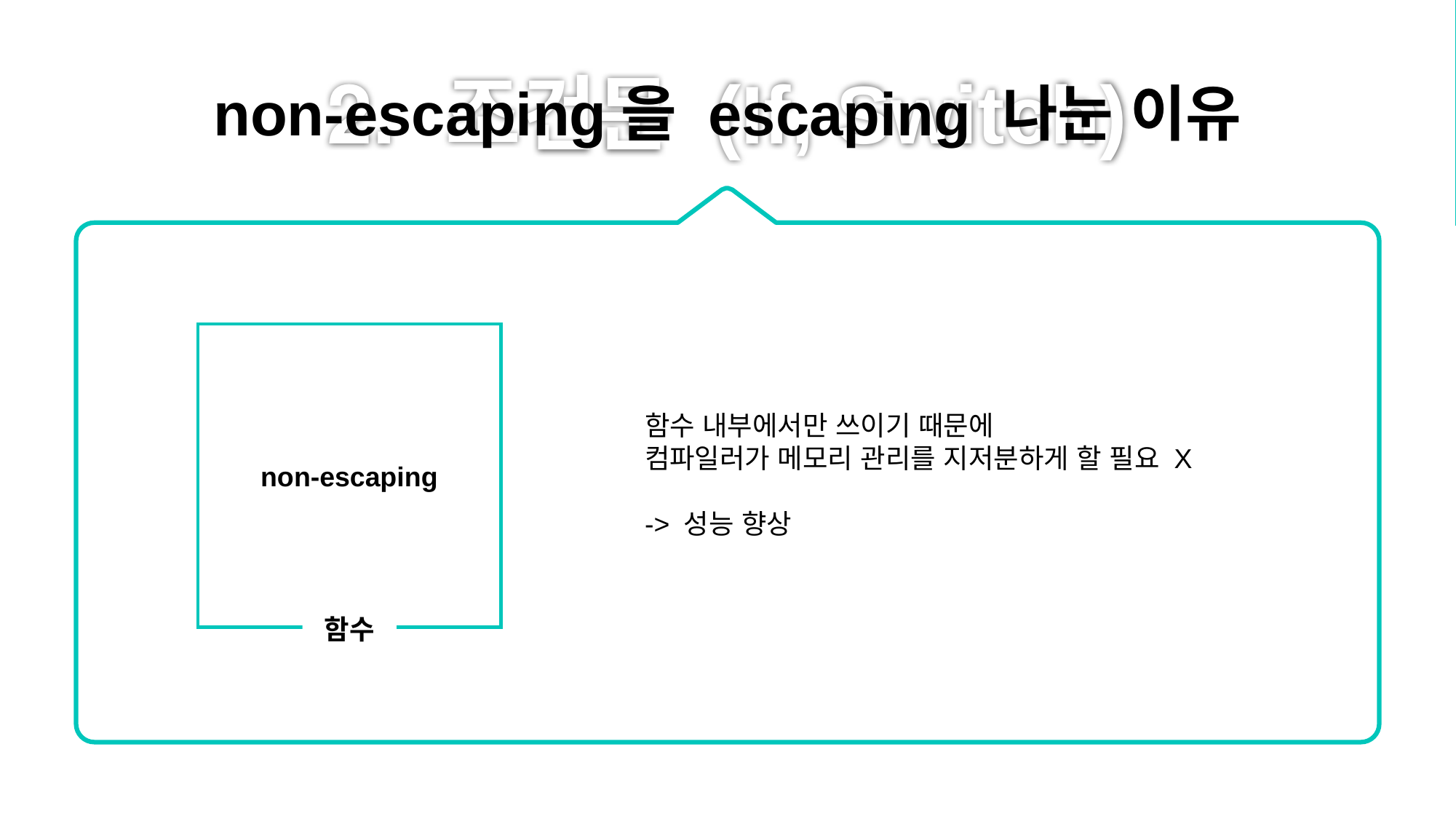

# 조건문 (If, Switch)
non-escaping을 escaping 나눈 이유

non-escaping
함수 내부에서만 쓰이기 때문에
컴파일러가 메모리 관리를 지저분하게 할 필요 X

-> 성능 향상
함수